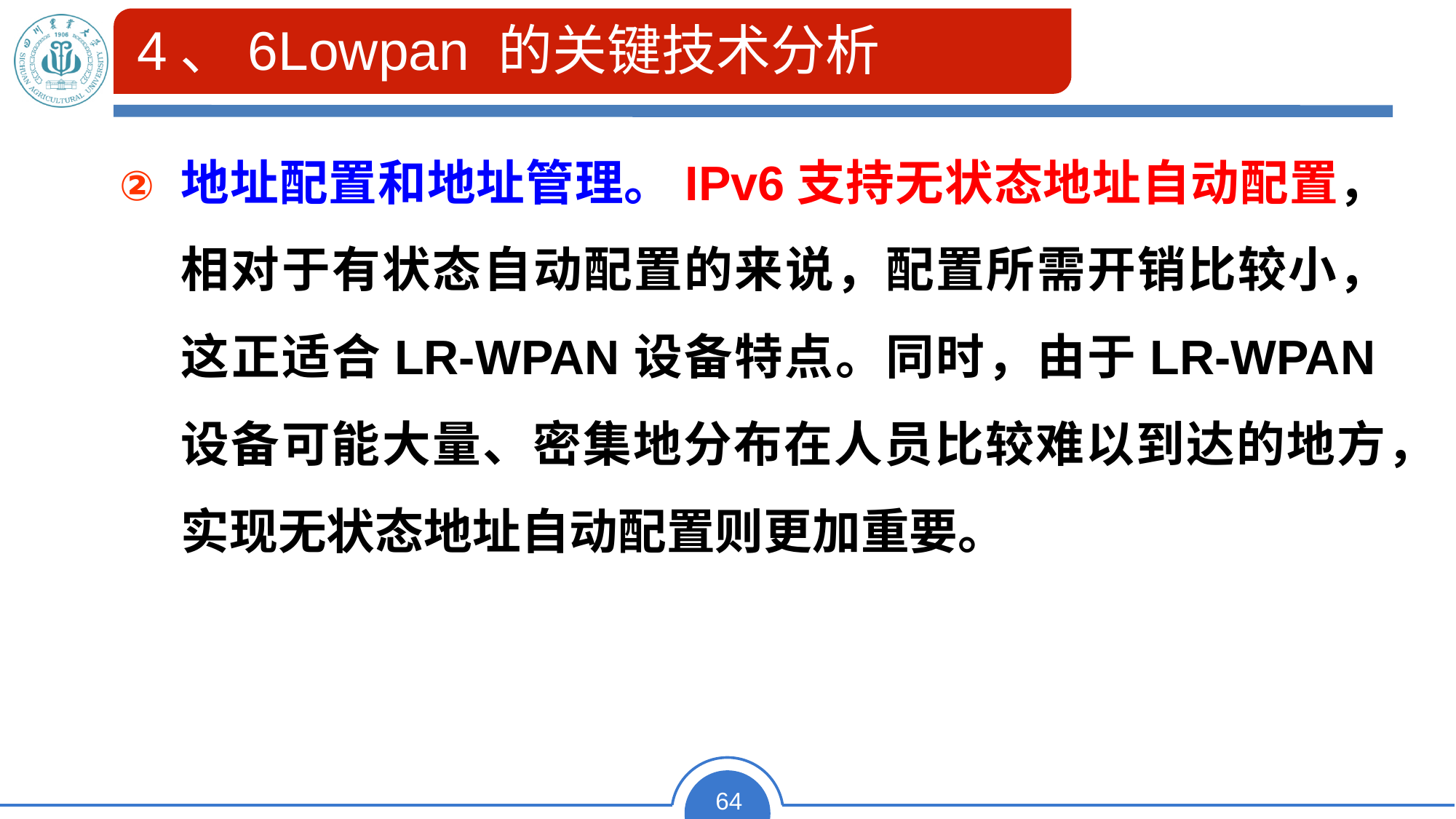

# 4、6Lowpan 的关键技术分析
地址配置和地址管理。IPv6支持无状态地址自动配置，相对于有状态自动配置的来说，配置所需开销比较小，这正适合LR-WPAN设备特点。同时，由于LR-WPAN设备可能大量、密集地分布在人员比较难以到达的地方，实现无状态地址自动配置则更加重要。